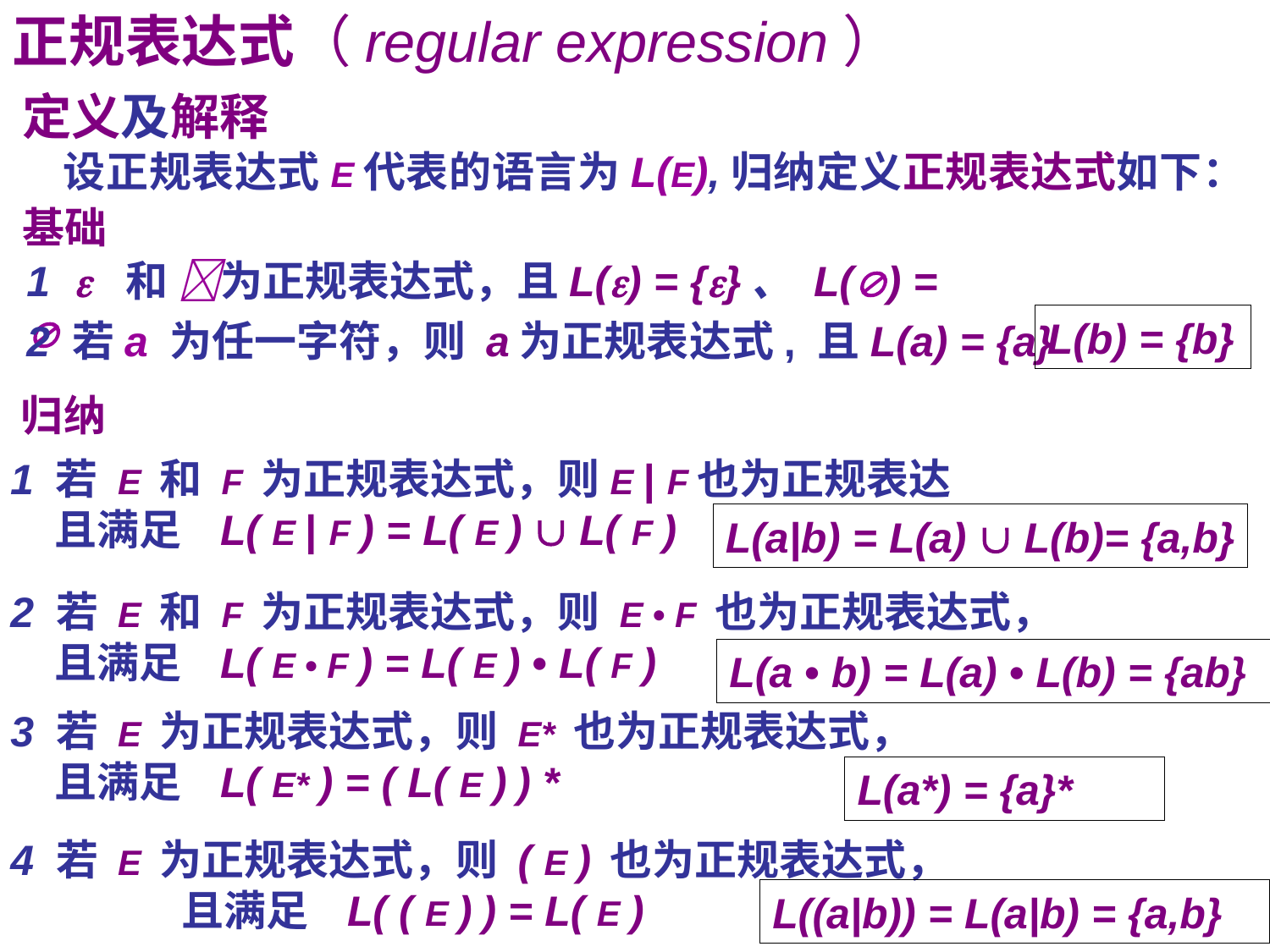

正规表达式（regular expression）
定义及解释
   设正规表达式E代表的语言为L(E),归纳定义正规表达式如下：
基础
1  ε  和 ∅为正规表达式，且L(ε) = {ε}、 L(∅) = ∅
L(b) = {b}
2 若a 为任一字符，则 a为正规表达式, 且L(a) = {a}
归纳
       1 若 E 和 F 为正规表达式，则E | F也为正规表达式，	且满足   L( E | F ) = L( E ) ∪ L( F )
L(a|b) = L(a) ∪ L(b)= {a,b}
       2 若 E 和 F 为正规表达式，则 E • F 也为正规表达式，		且满足   L( E • F ) = L( E ) • L( F )
L(a • b) = L(a) • L(b) = {ab}
       3 若 E 为正规表达式，则 E* 也为正规表达式，		且满足   L( E* ) = ( L( E ) ) *
L(a*) = {a}*
       4 若 E 为正规表达式，则 ( E ) 也为正规表达式，			且满足   L( ( E ) ) = L( E )
L((a|b)) = L(a|b) = {a,b}